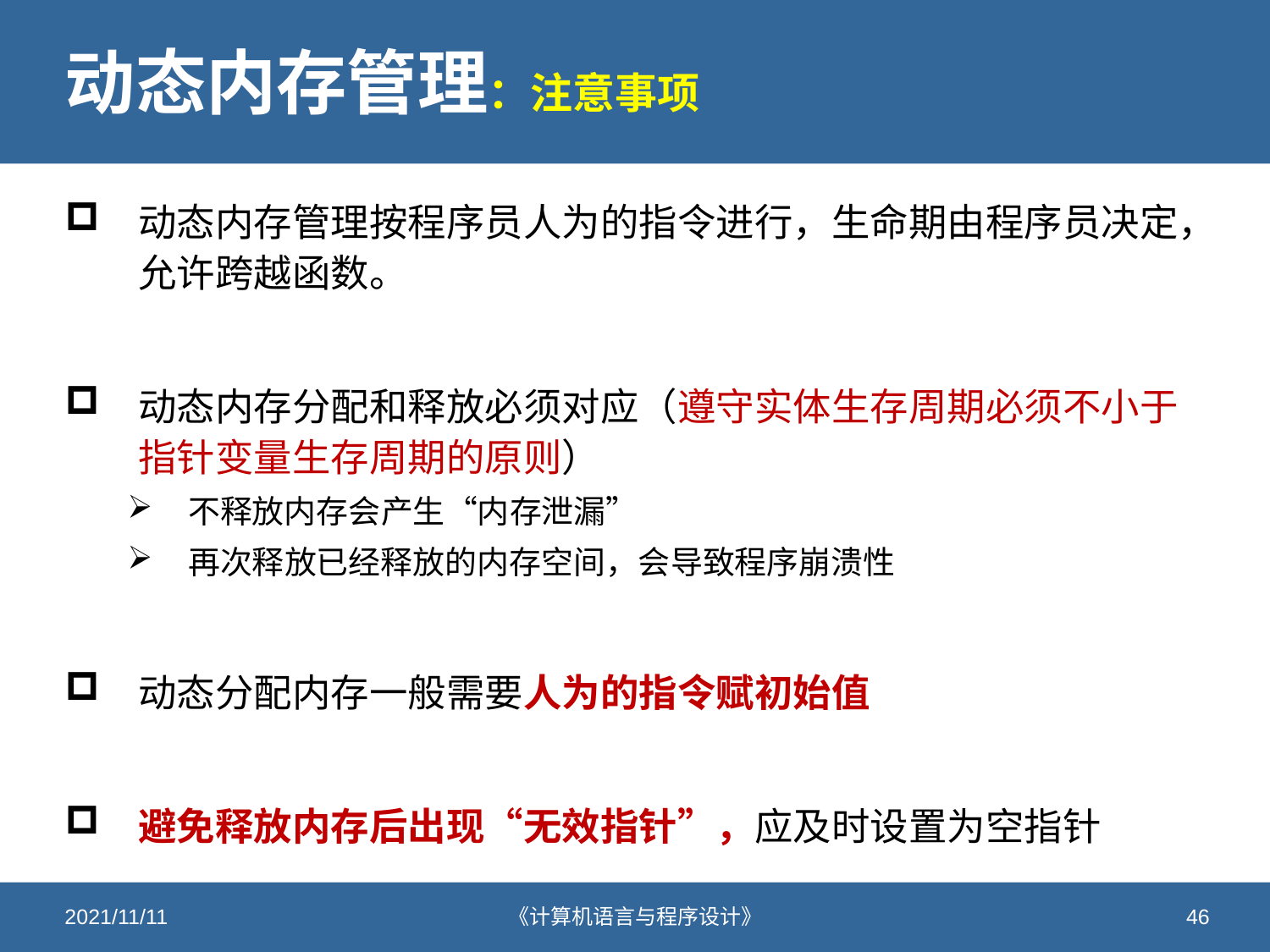

# 动态内存管理：注意事项
动态内存管理按程序员人为的指令进行，生命期由程序员决定，允许跨越函数。

动态内存分配和释放必须对应（遵守实体生存周期必须不小于指针变量生存周期的原则）
不释放内存会产生“内存泄漏”
再次释放已经释放的内存空间，会导致程序崩溃性

动态分配内存一般需要人为的指令赋初始值

避免释放内存后出现“无效指针”，应及时设置为空指针
2021/11/11
《计算机语言与程序设计》
46